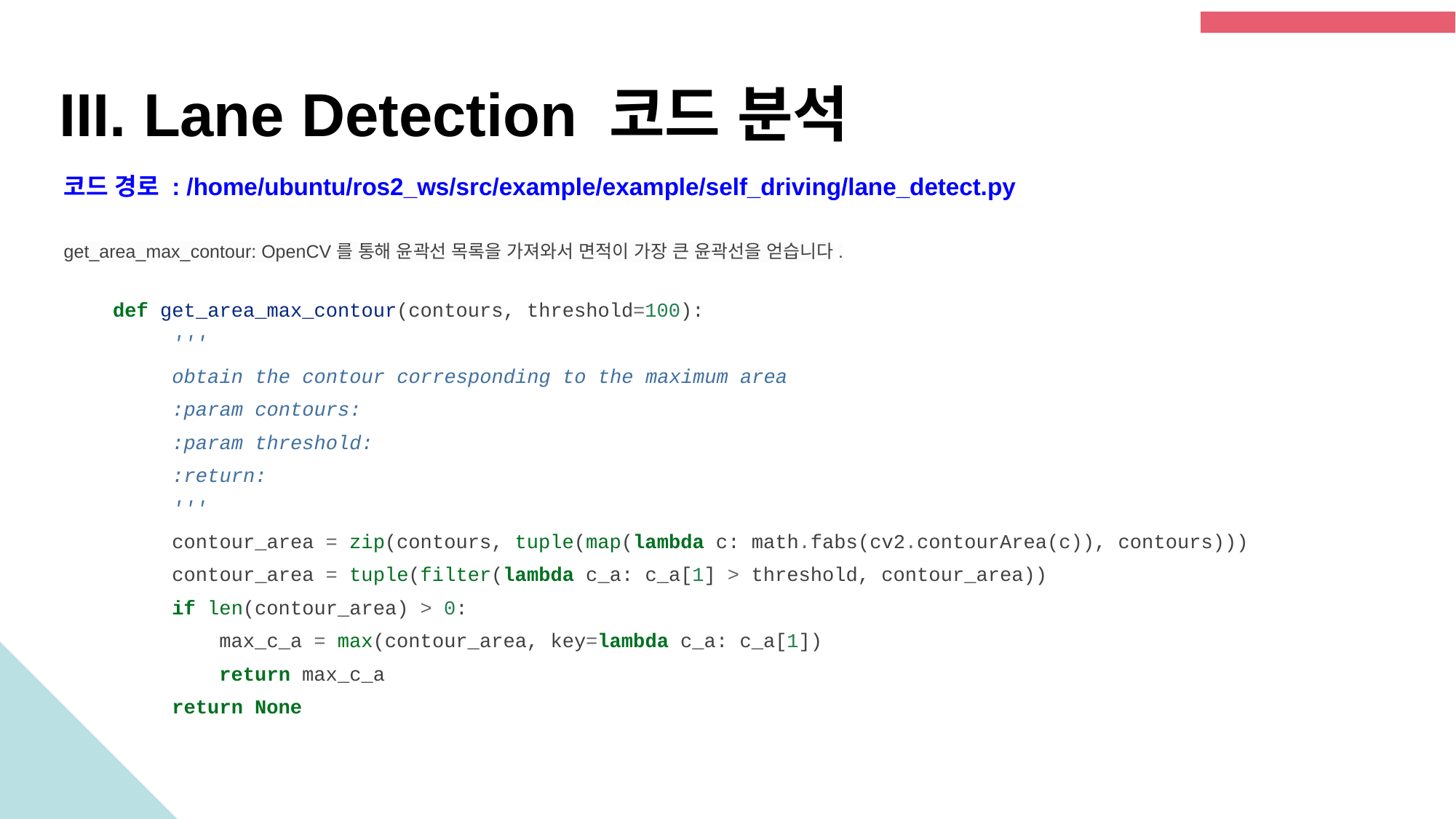

III. Lane Detection 코드 분석
코드 경로 : /home/ubuntu/ros2_ws/src/example/example/self_driving/lane_detect.py
get_area_max_contour: OpenCV를 통해 윤곽선 목록을 가져와서 면적이 가장 큰 윤곽선을 얻습니다.
   def get_area_max_contour(contours, threshold=100):
        '''
        obtain the contour corresponding to the maximum area
        :param contours:
        :param threshold:
        :return:
        '''
        contour_area = zip(contours, tuple(map(lambda c: math.fabs(cv2.contourArea(c)), contours)))
        contour_area = tuple(filter(lambda c_a: c_a[1] > threshold, contour_area))
        if len(contour_area) > 0:
            max_c_a = max(contour_area, key=lambda c_a: c_a[1])
            return max_c_a
        return None